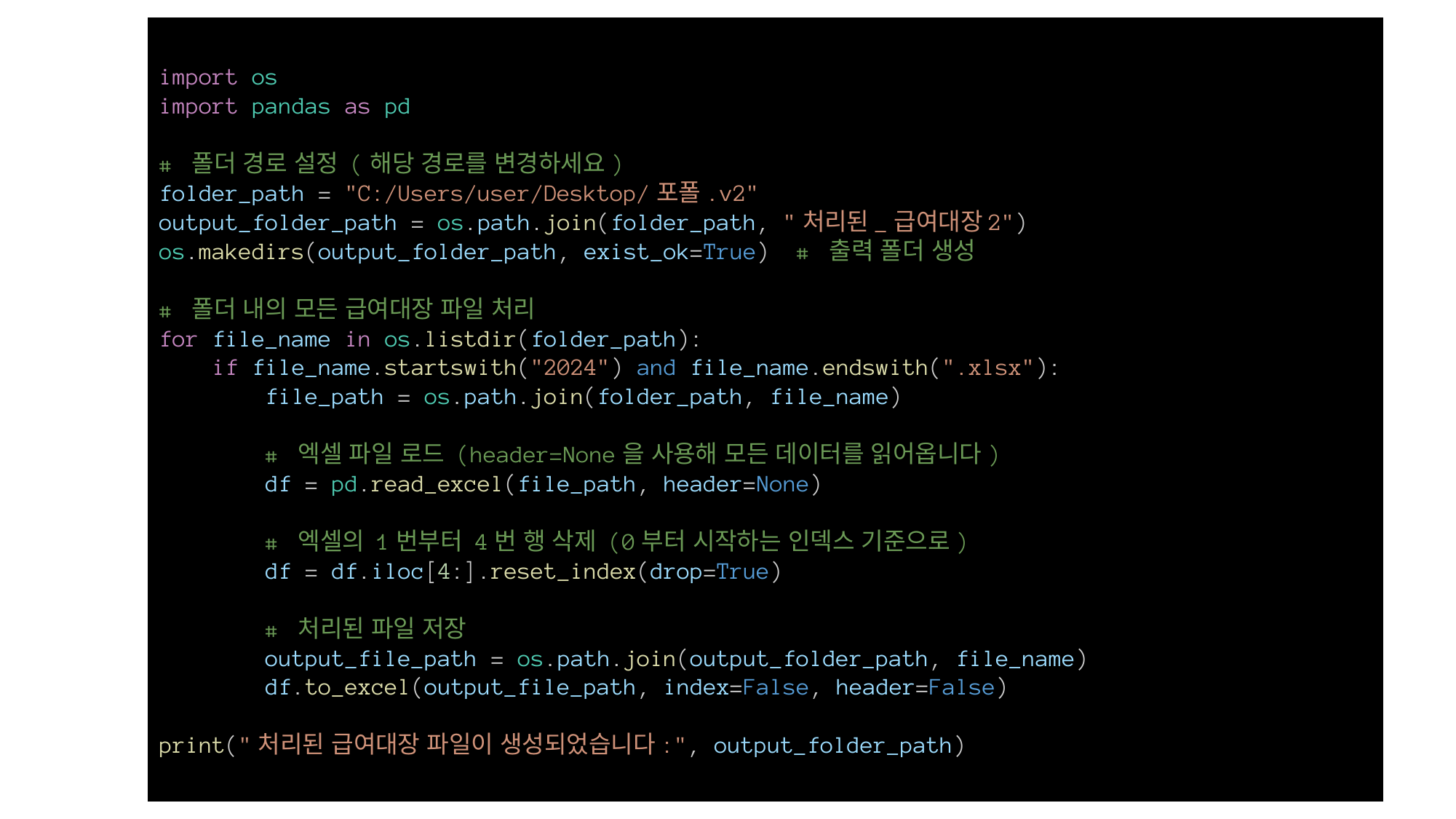

import os
import pandas as pd
# 폴더 경로 설정 (해당 경로를 변경하세요)
folder_path = "C:/Users/user/Desktop/포폴.v2"
output_folder_path = os.path.join(folder_path, "처리된_급여대장2")
os.makedirs(output_folder_path, exist_ok=True)  # 출력 폴더 생성
# 폴더 내의 모든 급여대장 파일 처리
for file_name in os.listdir(folder_path):
    if file_name.startswith("2024") and file_name.endswith(".xlsx"):
        file_path = os.path.join(folder_path, file_name)
        # 엑셀 파일 로드 (header=None을 사용해 모든 데이터를 읽어옵니다)
        df = pd.read_excel(file_path, header=None)
        # 엑셀의 1번부터 4번 행 삭제 (0부터 시작하는 인덱스 기준으로)
        df = df.iloc[4:].reset_index(drop=True)
        # 처리된 파일 저장
        output_file_path = os.path.join(output_folder_path, file_name)
        df.to_excel(output_file_path, index=False, header=False)
print("처리된 급여대장 파일이 생성되었습니다:", output_folder_path)